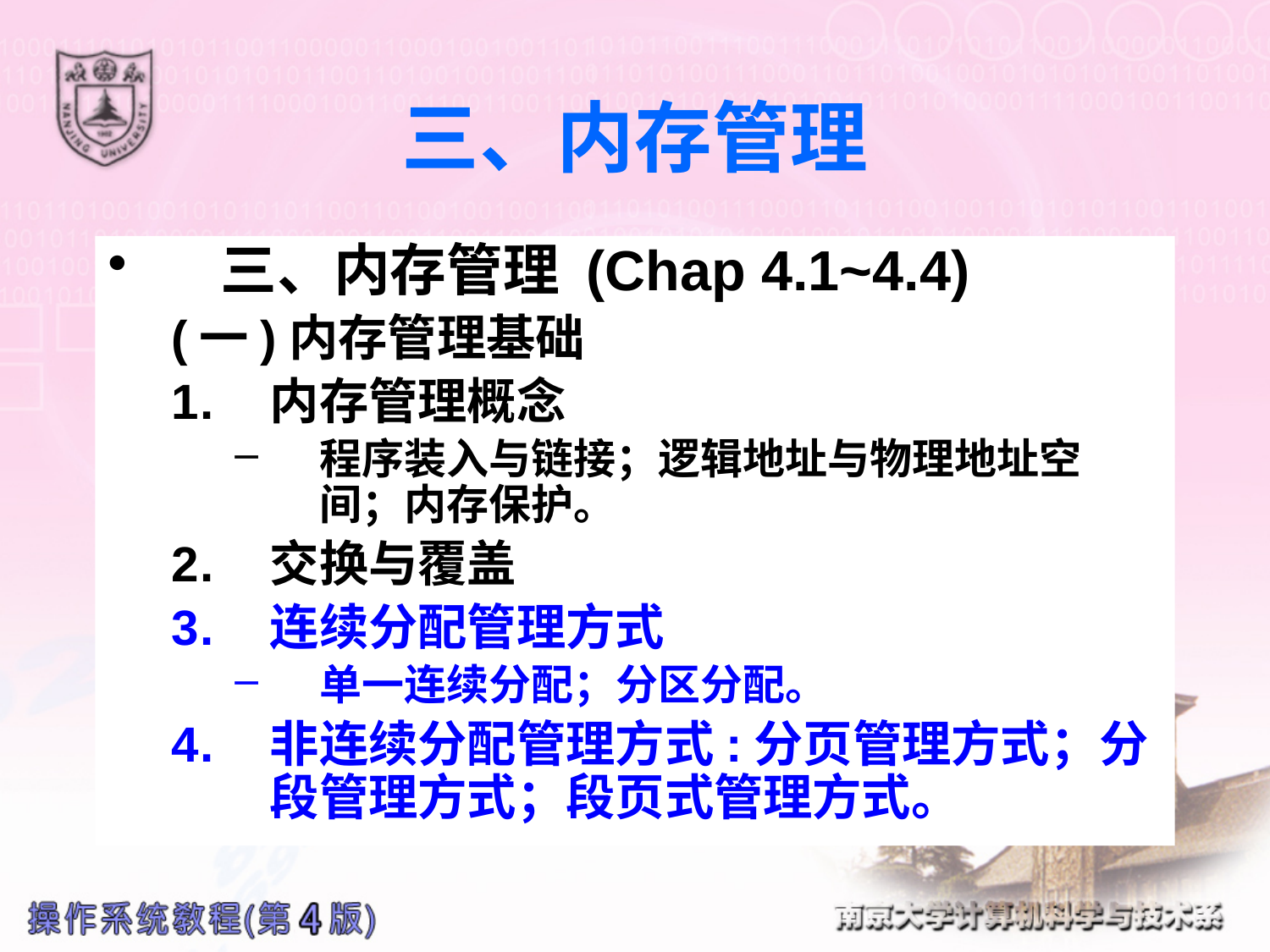

# 三、内存管理
三、内存管理 (Chap 4.1~4.4)
(一)内存管理基础
内存管理概念
程序装入与链接；逻辑地址与物理地址空间；内存保护。
交换与覆盖
连续分配管理方式
单一连续分配；分区分配。
非连续分配管理方式:分页管理方式；分段管理方式；段页式管理方式。